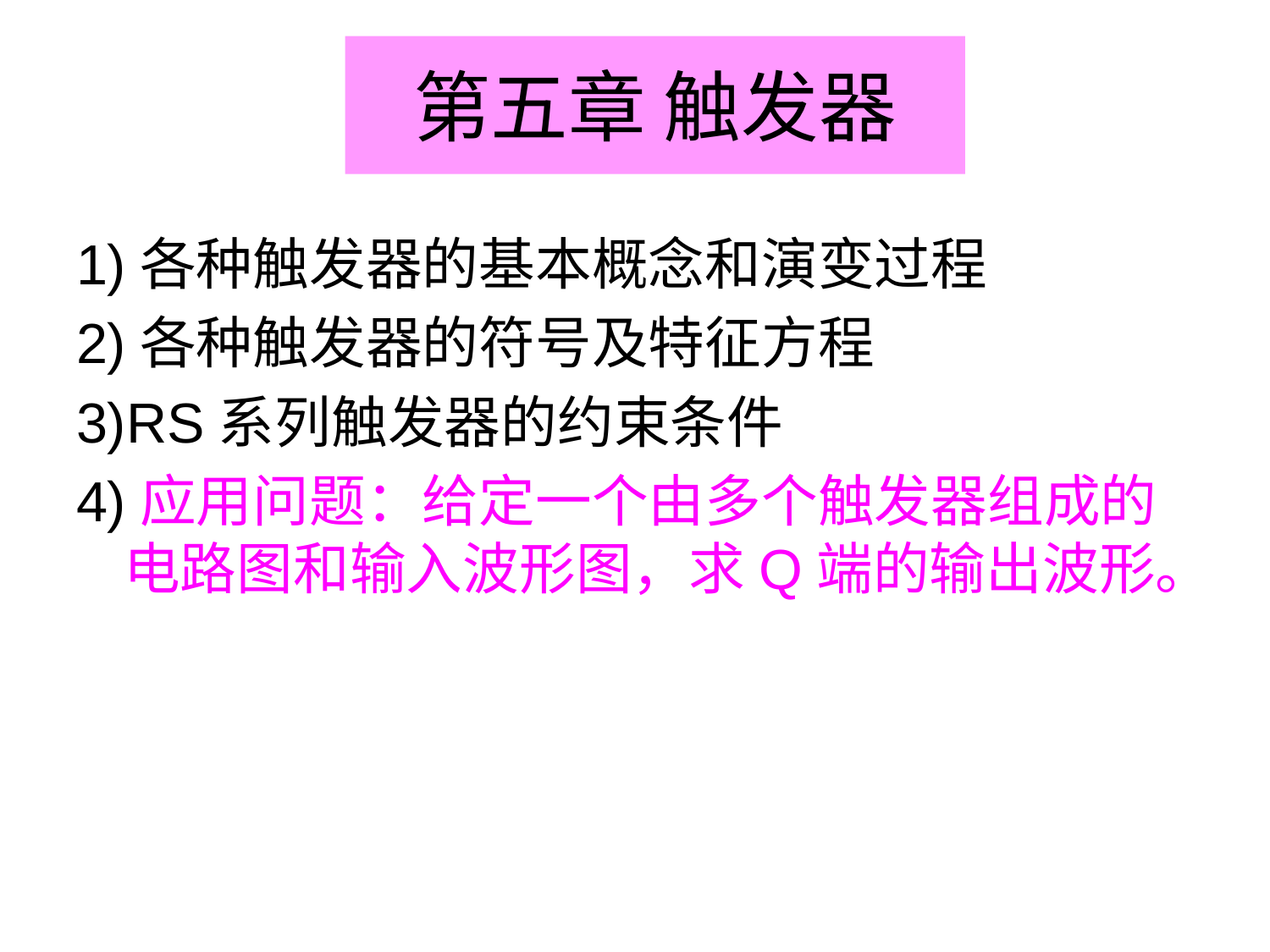

# 第五章 触发器
1)各种触发器的基本概念和演变过程
2)各种触发器的符号及特征方程
3)RS系列触发器的约束条件
4)应用问题：给定一个由多个触发器组成的电路图和输入波形图，求Q端的输出波形。